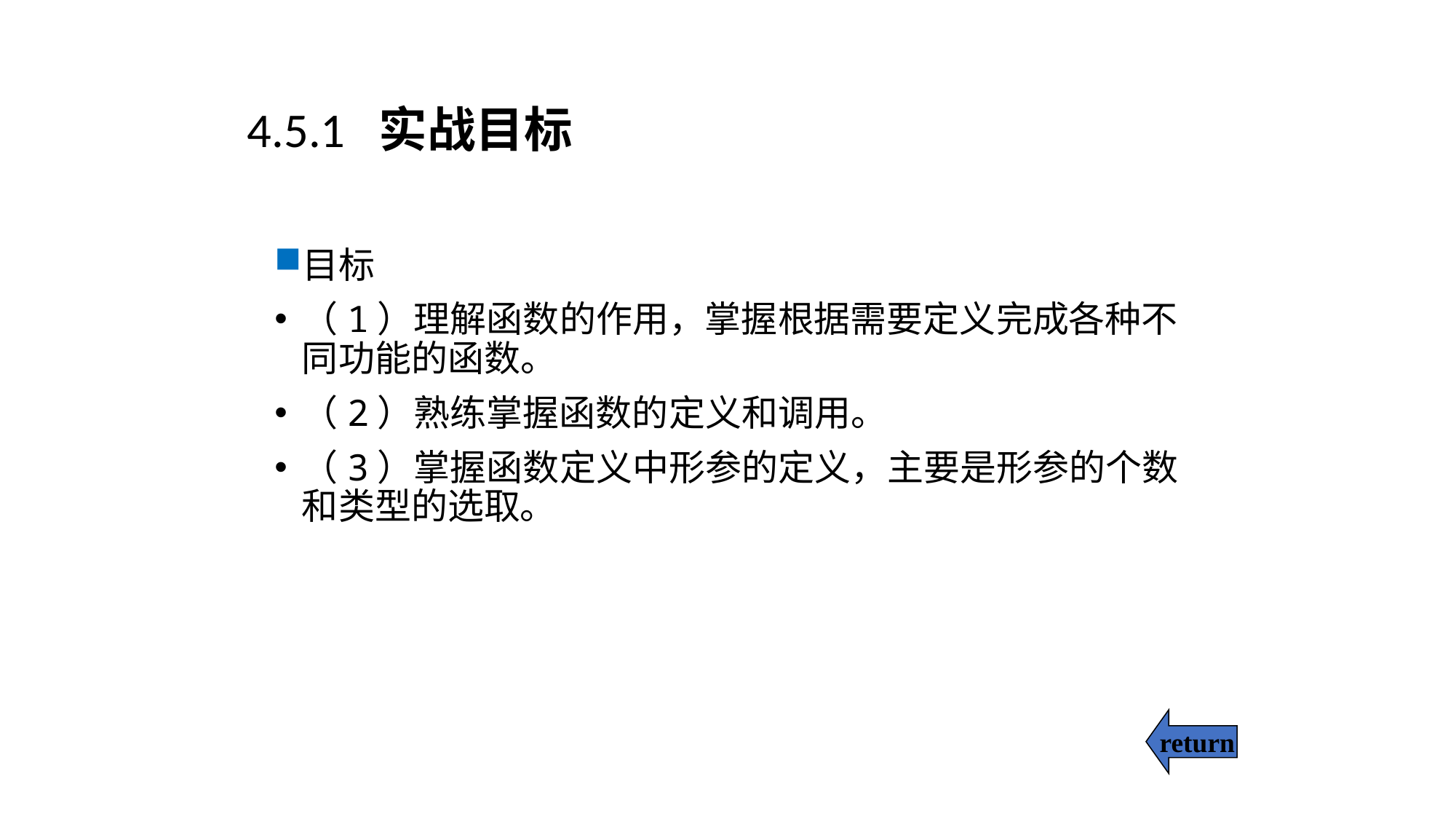

# 4.5.1  实战目标
目标
（1）理解函数的作用，掌握根据需要定义完成各种不同功能的函数。
（2）熟练掌握函数的定义和调用。
（3）掌握函数定义中形参的定义，主要是形参的个数和类型的选取。

return